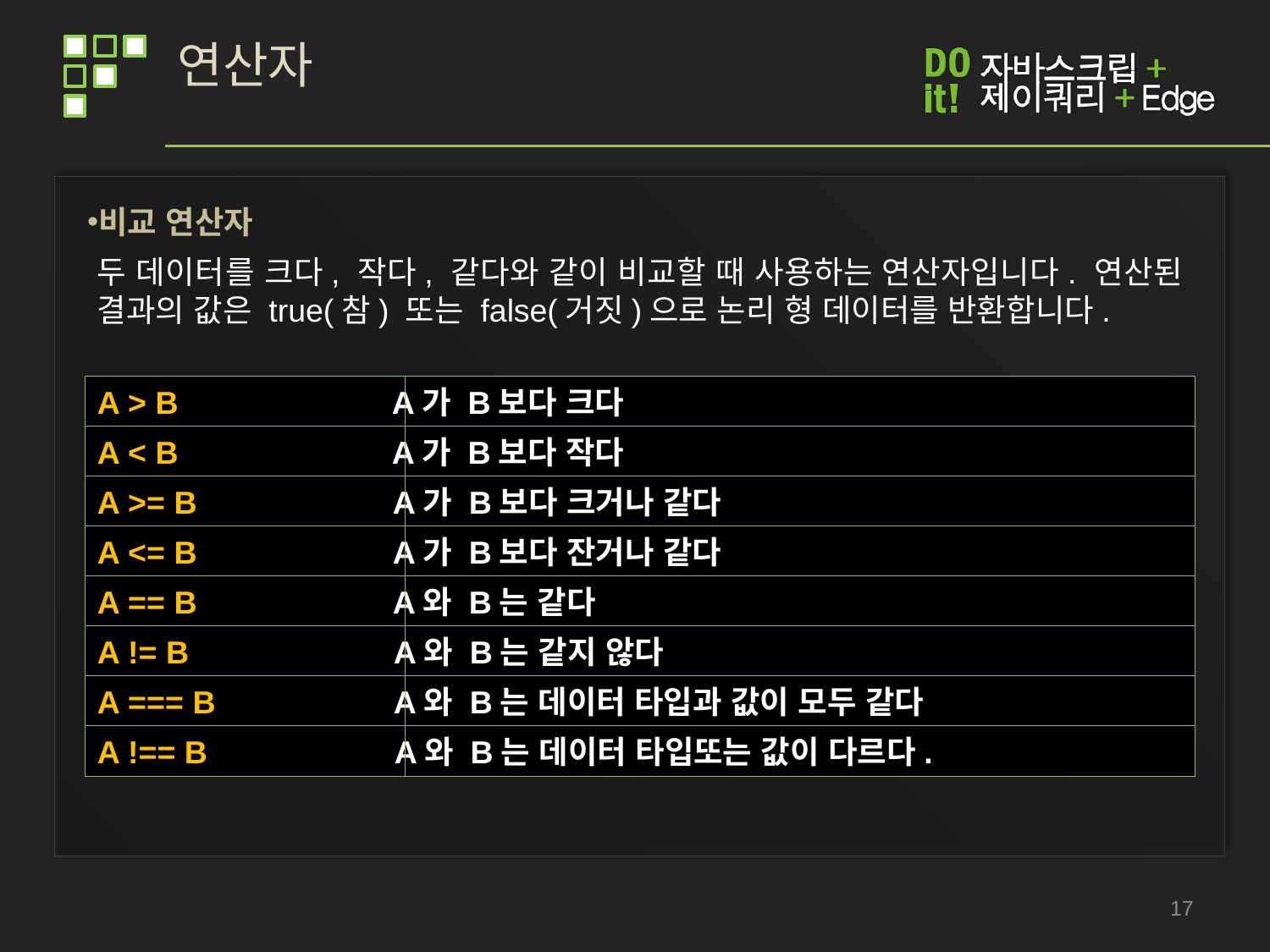

# 연산자
비교 연산자
두 데이터를 크다, 작다, 같다와 같이 비교할 때 사용하는 연산자입니다. 연산된 결과의 값은 true(참) 또는 false(거짓)으로 논리 형 데이터를 반환합니다.
A > B                        A가 B보다 크다
A < B                        A가 B보다 작다
A >= B                      A가 B보다 크거나 같다
A <= B                      A가 B보다 잔거나 같다
A == B                      A와 B는 같다
A != B                       A와 B는 같지 않다
A === B                    A와 B는 데이터 타입과 값이 모두 같다
A !== B                     A와 B는 데이터 타입또는 값이 다르다.
17